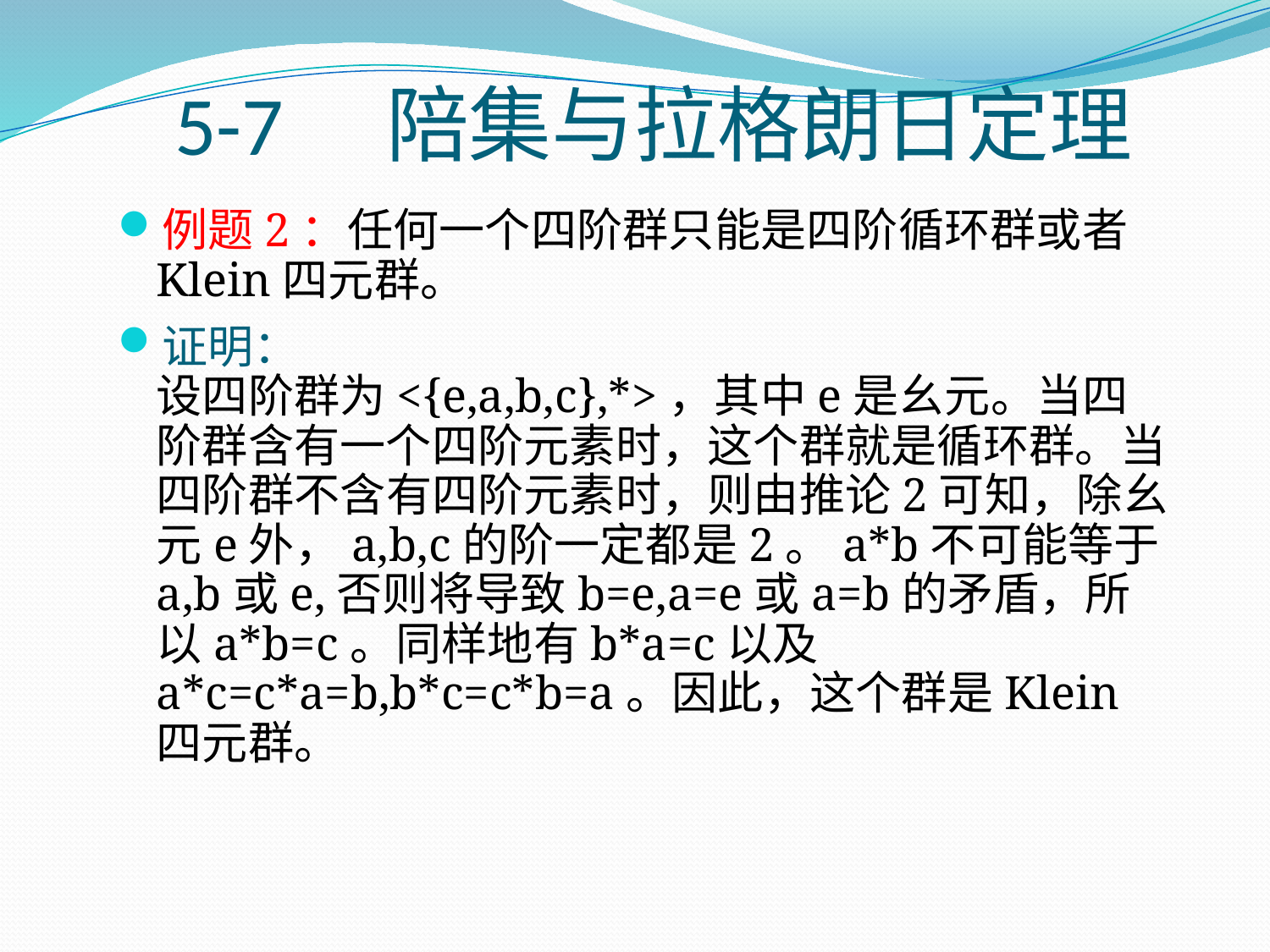

# 5-7　陪集与拉格朗日定理
例题2：任何一个四阶群只能是四阶循环群或者Klein四元群。
证明：
设四阶群为<{e,a,b,c},*>，其中e是幺元。当四阶群含有一个四阶元素时，这个群就是循环群。当四阶群不含有四阶元素时，则由推论2可知，除幺元e外，a,b,c的阶一定都是2。a*b不可能等于a,b或e,否则将导致b=e,a=e或a=b的矛盾，所以a*b=c。同样地有b*a=c以及a*c=c*a=b,b*c=c*b=a。因此，这个群是Klein四元群。